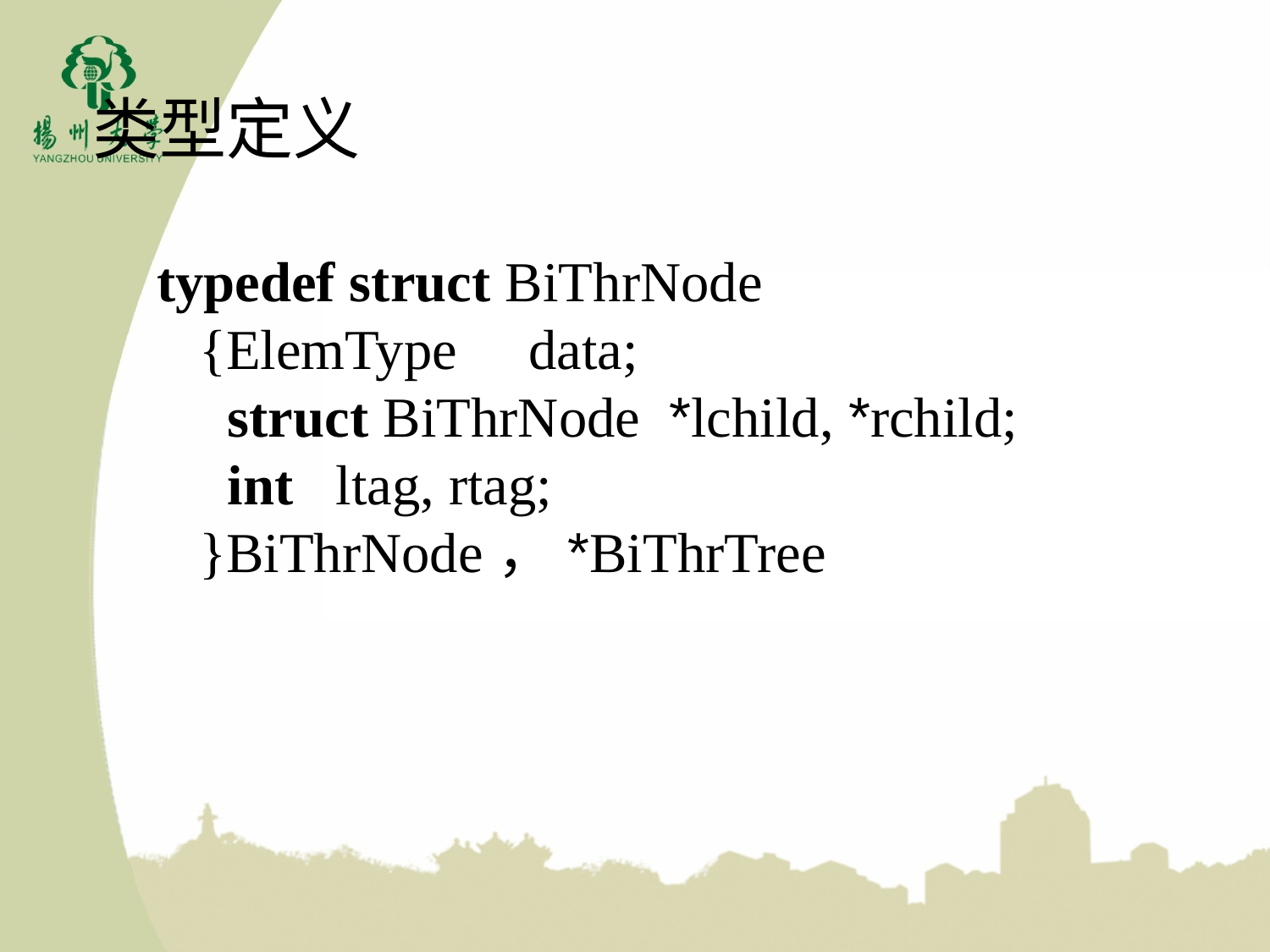

类型定义
typedef struct BiThrNode
   {ElemType     data;
     struct BiThrNode  *lchild, *rchild;
     int   ltag, rtag;
   }BiThrNode，*BiThrTree